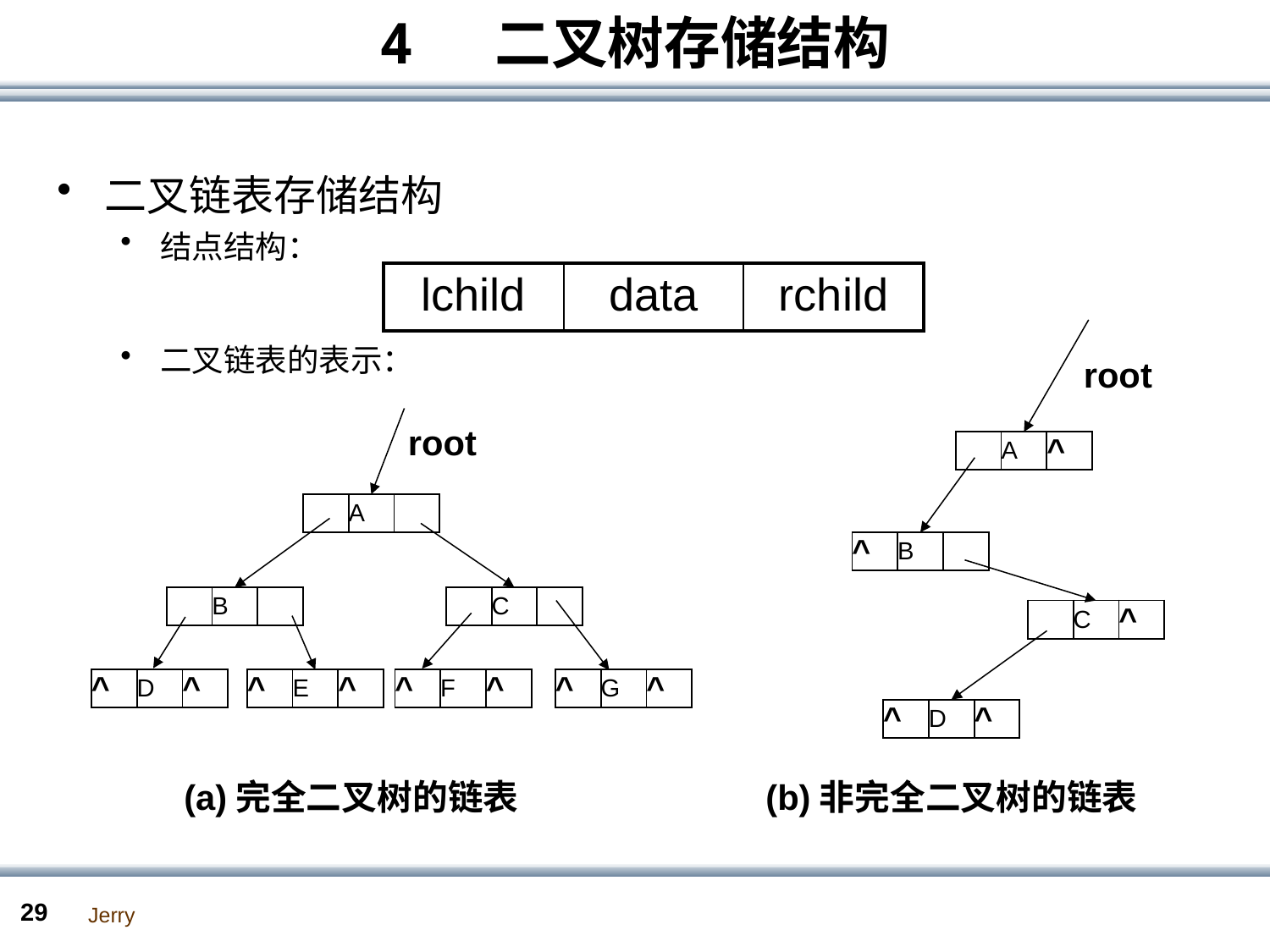

# 4  二叉树存储结构
二叉链表存储结构
结点结构：

二叉链表的表示：
| lchild | data | rchild |
| --- | --- | --- |
root
root
|  | A | ^ |
| --- | --- | --- |
|  | A |  |
| --- | --- | --- |
| ^ | B |  |
| --- | --- | --- |
|  | B |  |
| --- | --- | --- |
|  | C |  |
| --- | --- | --- |
|  | C | ^ |
| --- | --- | --- |
| ^ | D | ^ |
| --- | --- | --- |
| ^ | E | ^ |
| --- | --- | --- |
| ^ | F | ^ |
| --- | --- | --- |
| ^ | G | ^ |
| --- | --- | --- |
| ^ | D | ^ |
| --- | --- | --- |
(a)完全二叉树的链表
(b)非完全二叉树的链表